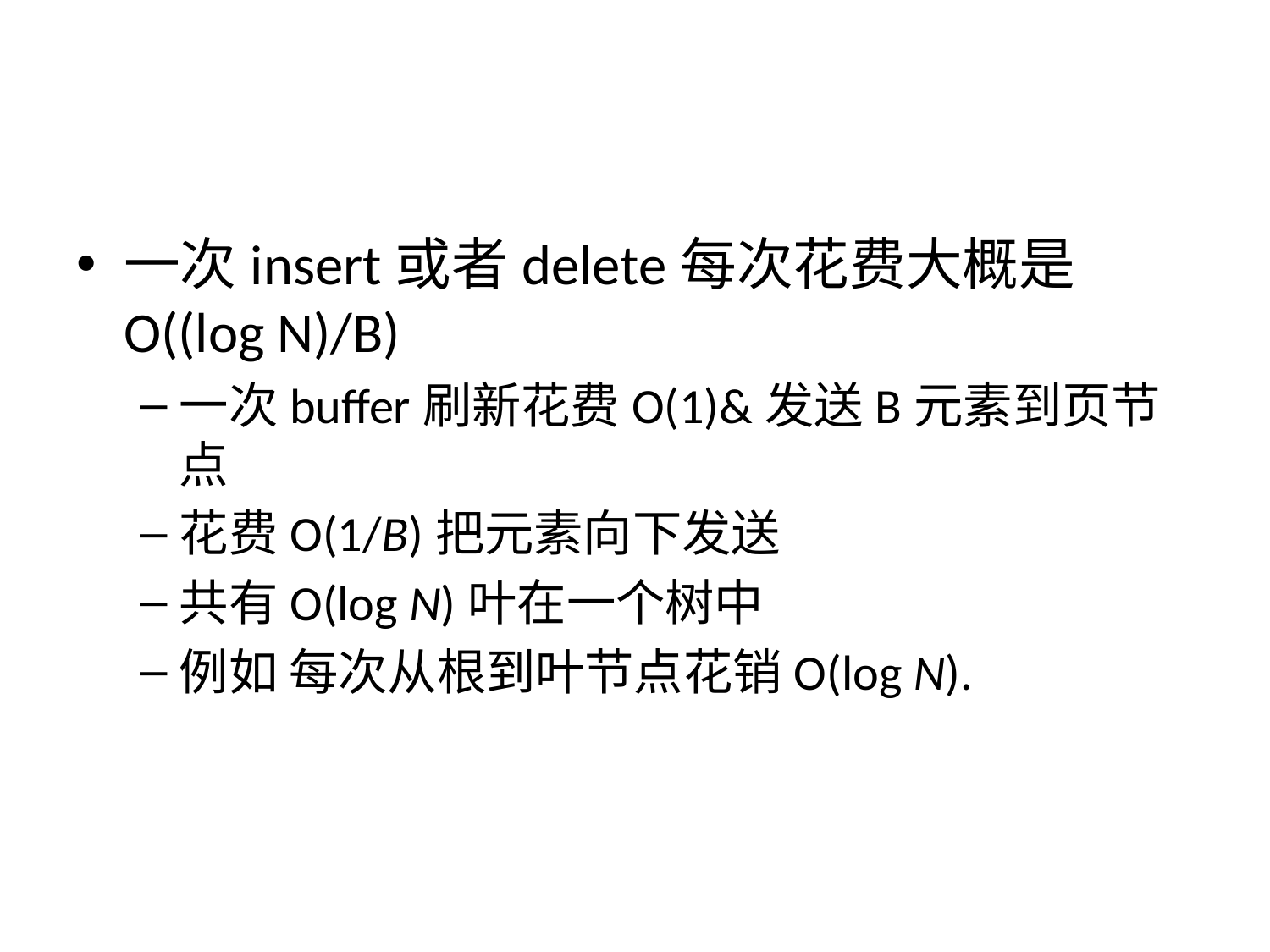

#
一次insert或者delete每次花费大概是O((log N)/B)
一次buffer刷新花费O(1)&发送B元素到页节点
花费O(1/B)把元素向下发送
共有O(log N)叶在一个树中
例如 每次从根到叶节点花销O(log N).